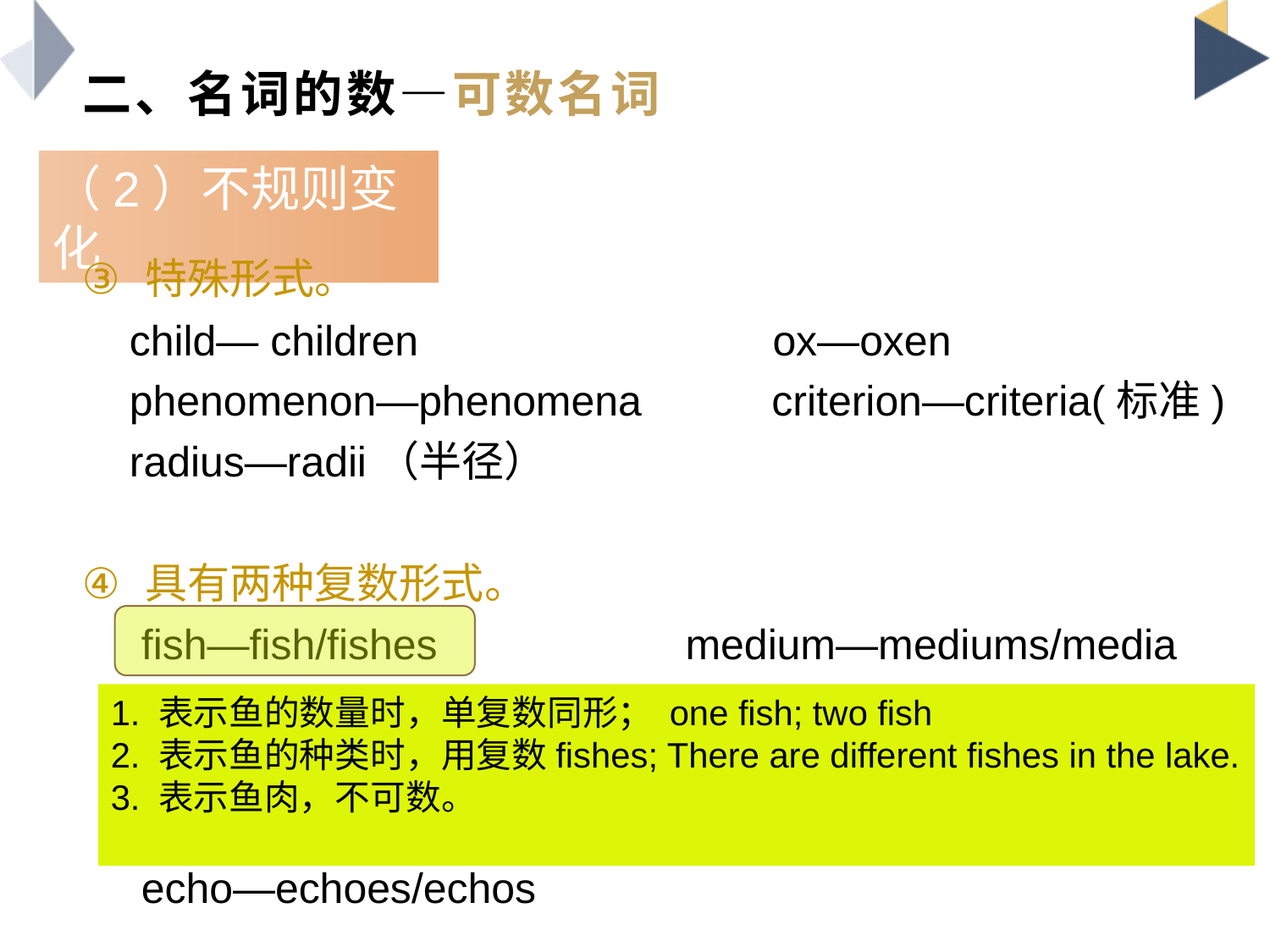

# 二、名词的数—可数名词
（2）不规则变化
特殊形式。
    child— children                              ox—oxen
    phenomenon—phenomena           criterion—criteria(标准)
    radius—radii（半径）

具有两种复数形式。
     fish—fish/fishes                     medium—mediums/media
     penny—pennies/pence
     scarf—scarfs/scarves
     echo—echoes/echos

表示鱼的数量时，单复数同形； one fish; two fish
表示鱼的种类时，用复数fishes; There are different fishes in the lake.
表示鱼肉，不可数。